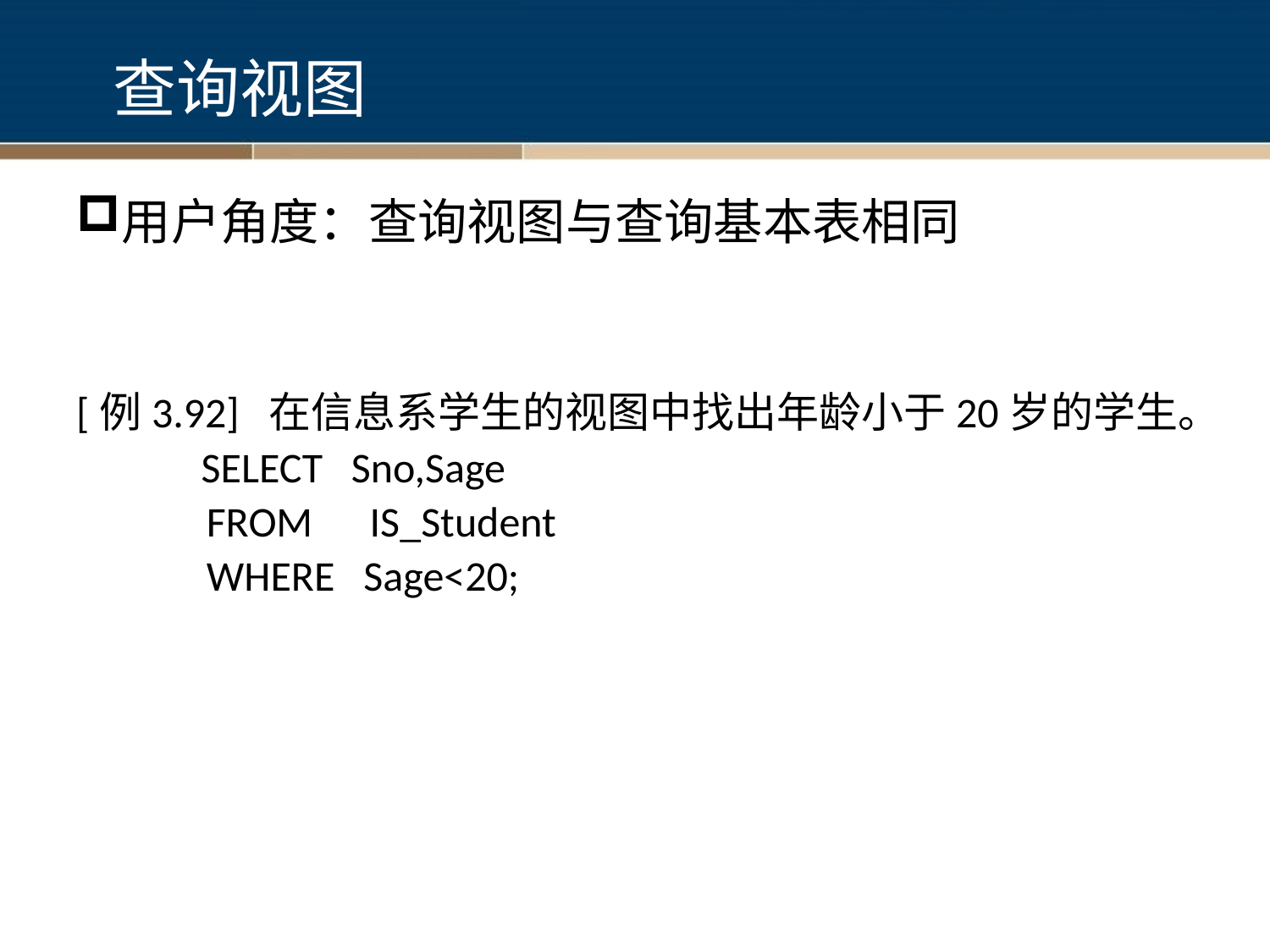

查询视图
用户角度：查询视图与查询基本表相同

[例3.92]  在信息系学生的视图中找出年龄小于20岁的学生。
       SELECT   Sno,Sage
       FROM      IS_Student
       WHERE   Sage<20;